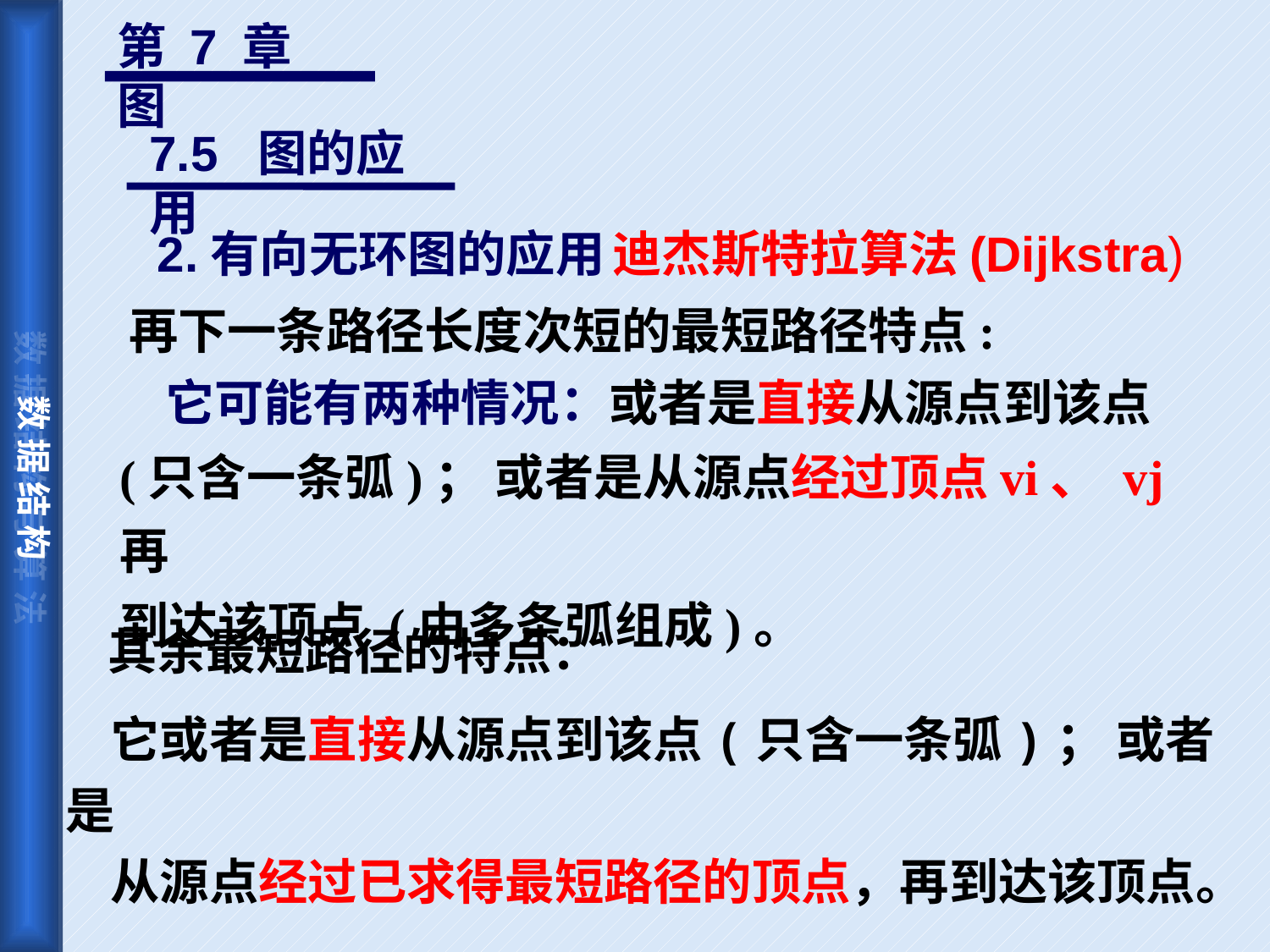

数 据 结 构
第 7 章  图

7.5  图的应用

2.有向无环图的应用
迪杰斯特拉算法(Dijkstra)
再下一条路径长度次短的最短路径特点:
   它可能有两种情况：或者是直接从源点到该点
(只含一条弧)； 或者是从源点经过顶点vi、 vj再
到达该顶点 (由多条弧组成)。
其余最短路径的特点：
   它或者是直接从源点到该点(只含一条弧)； 或者是
   从源点经过已求得最短路径的顶点，再到达该顶点。
27